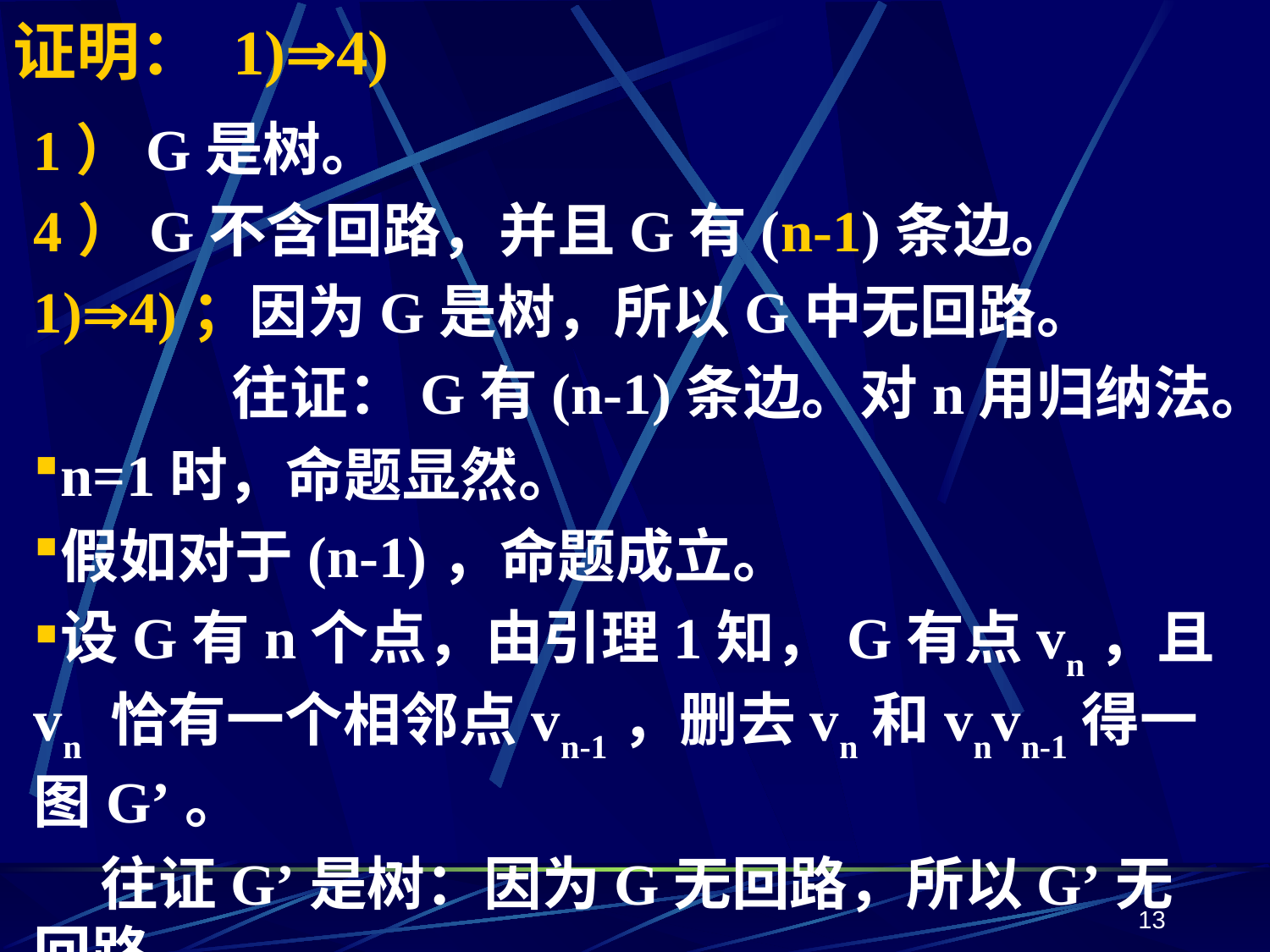

# 证明： 1)⇒4)
1）G是树。
4）G不含回路，并且G有(n-1)条边。
1)⇒4)；因为G是树，所以G中无回路。
              往证：G有(n-1)条边。对n用归纳法。
n=1时，命题显然。
假如对于(n-1)，命题成立。
设G有n个点，由引理1知，G有点vn，且vn 恰有一个相邻点vn-1，删去vn和vnvn-1得一图G’。
    往证G’是树：因为G无回路，所以G’无回路。
13